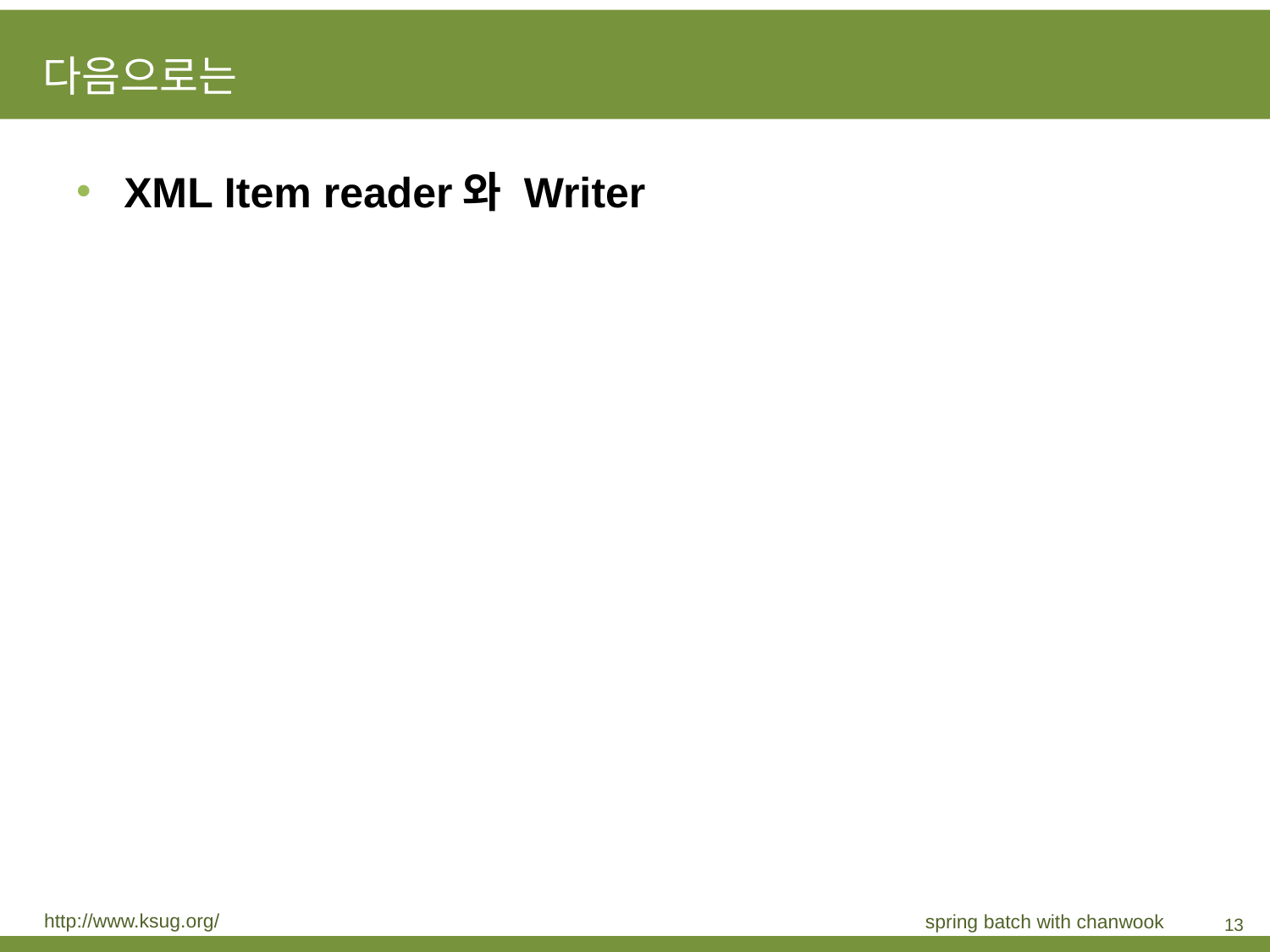

# 다음으로는
XML Item reader와 Writer

http://www.ksug.org/
spring batch with chanwook
13